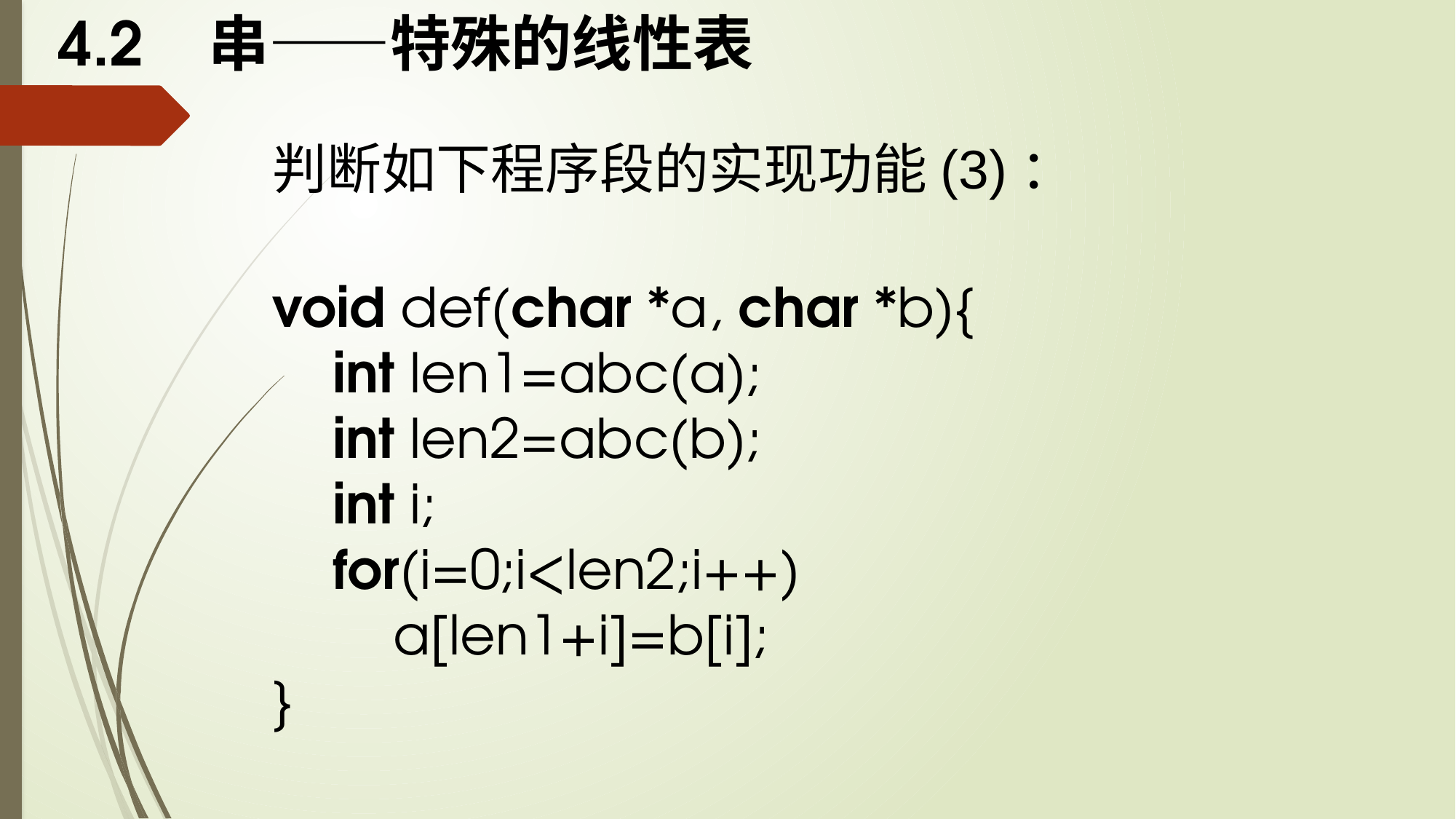

# 4.2   串——特殊的线性表
判断如下程序段的实现功能(3)：

void def(char *a, char *b){
    int len1=abc(a);
    int len2=abc(b);
    int i;
    for(i=0;i<len2;i++)
        a[len1+i]=b[i];
}